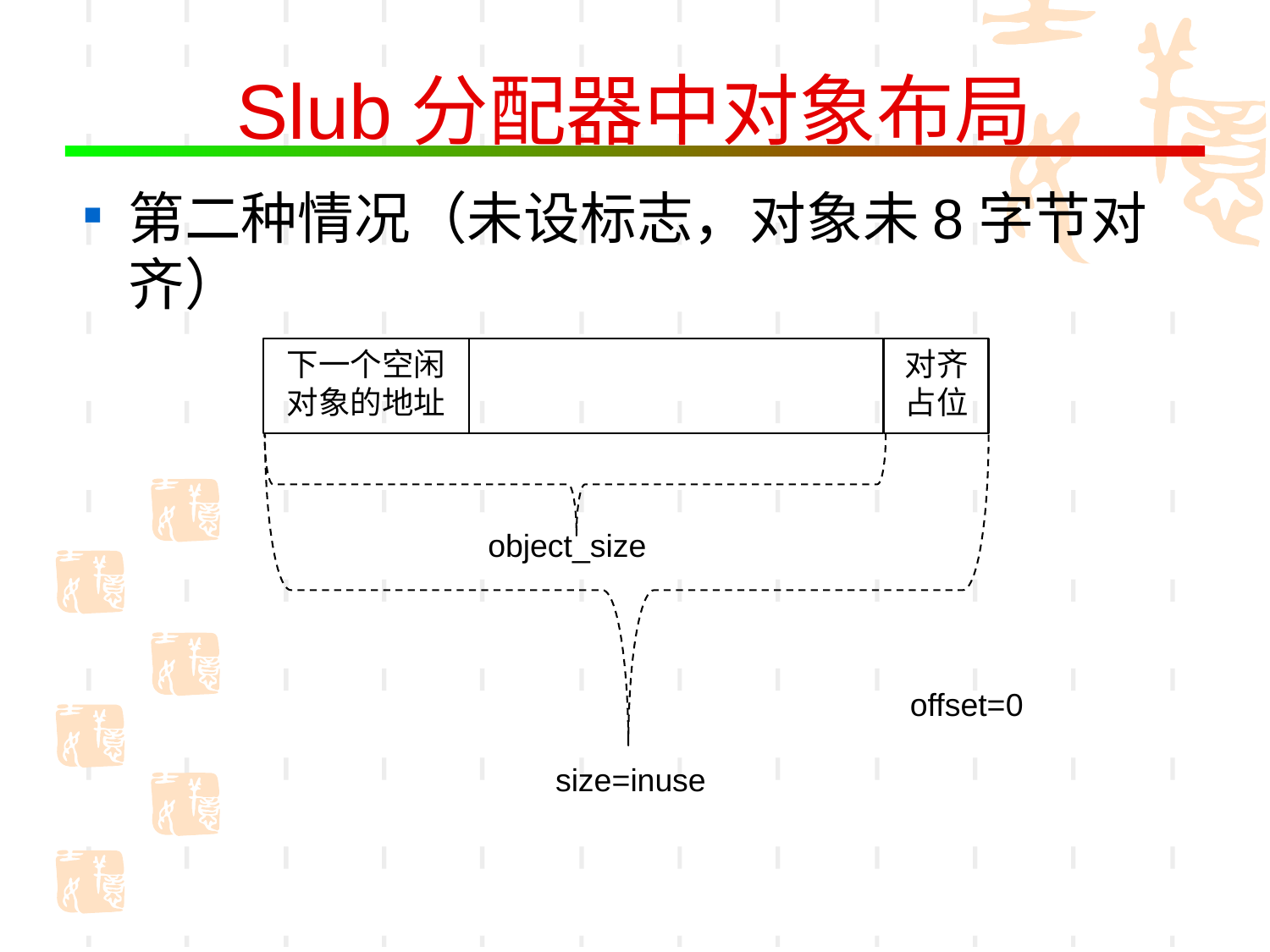

# Slub分配器中对象布局

第二种情况（未设标志，对象未8字节对齐）

下一个空闲对象的地址

对齐占位
object_size

offset=0
size=inuse